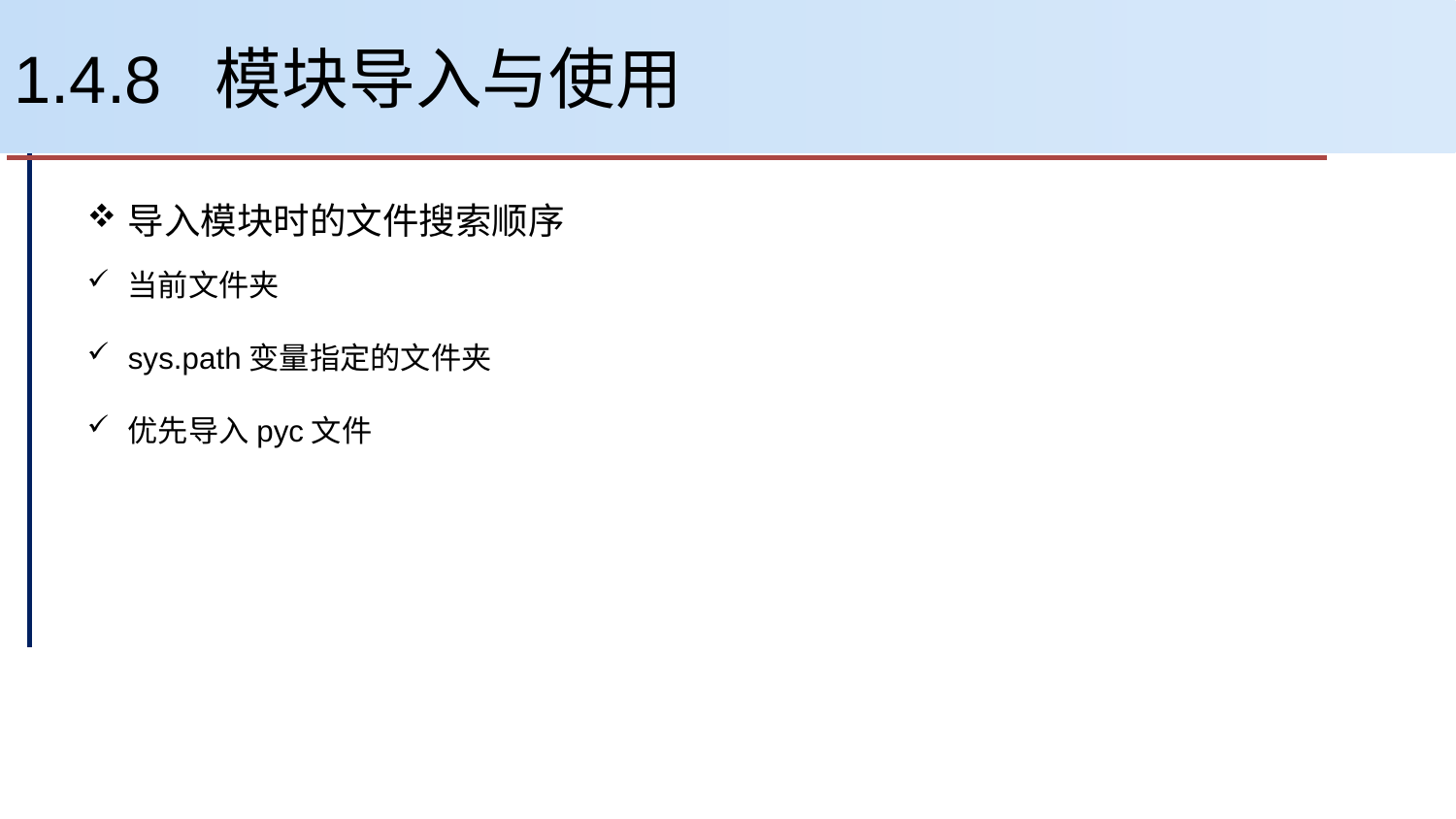

# 1.4.8  模块导入与使用
导入模块时的文件搜索顺序
当前文件夹
sys.path变量指定的文件夹
优先导入pyc文件